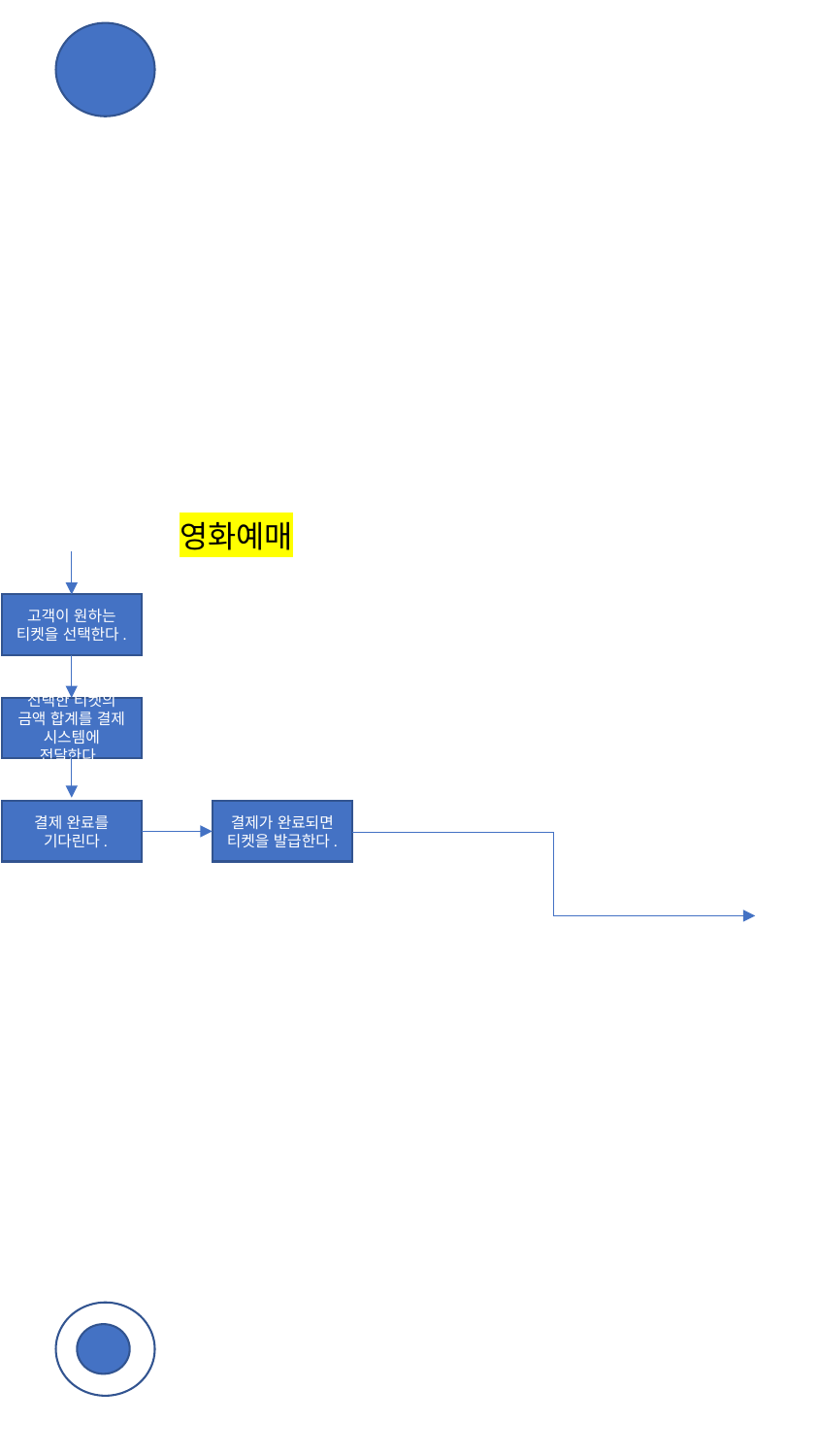

영화예매
고객이 원하는 티켓을 선택한다.
선택한 티켓의 금액 합계를 결제 시스템에 전달한다.
결제 완료를
 기다린다.
결제가 완료되면 티켓을 발급한다.